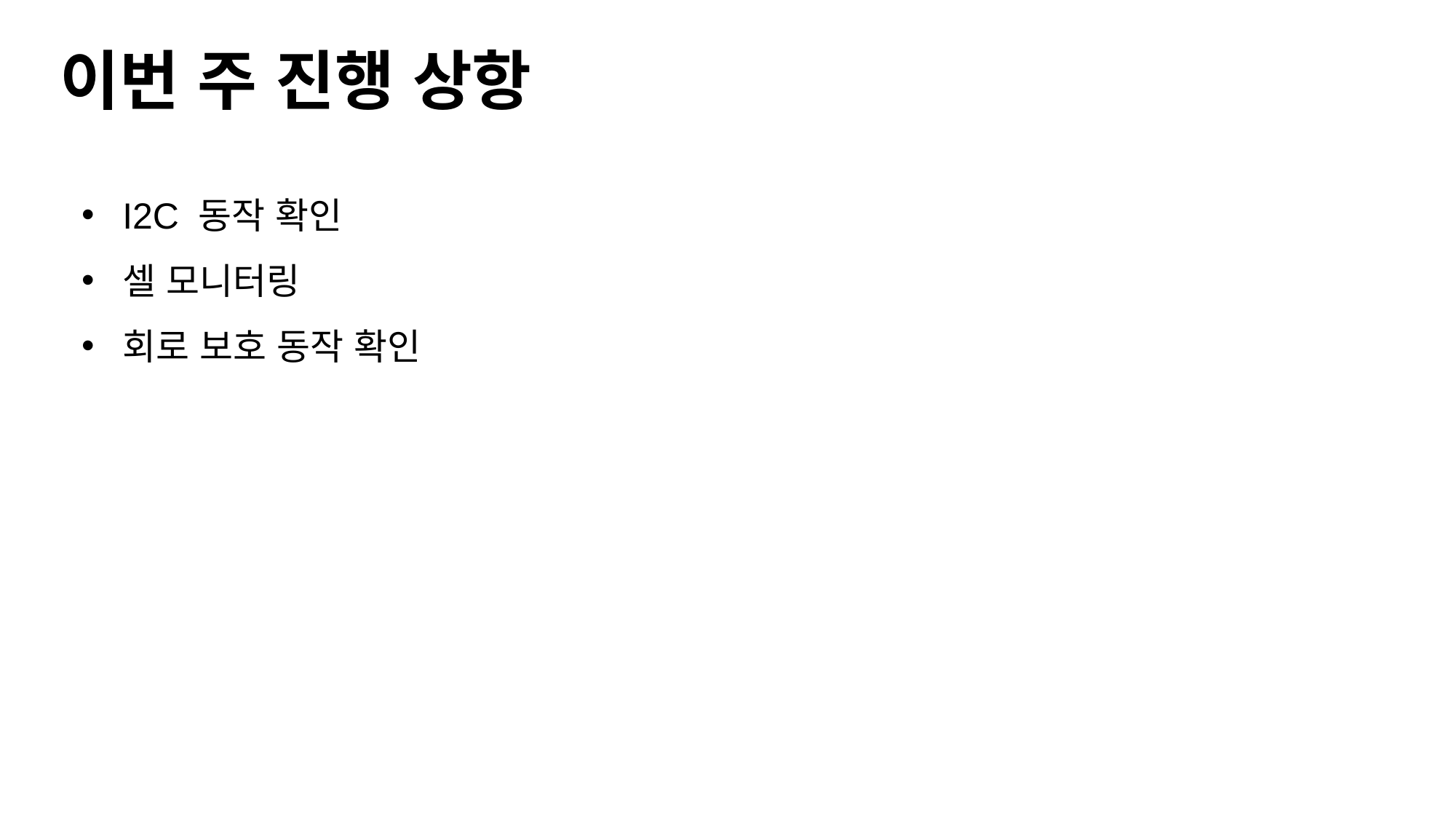

# 이번 주 진행 상항
I2C 동작 확인
셀 모니터링
회로 보호 동작 확인